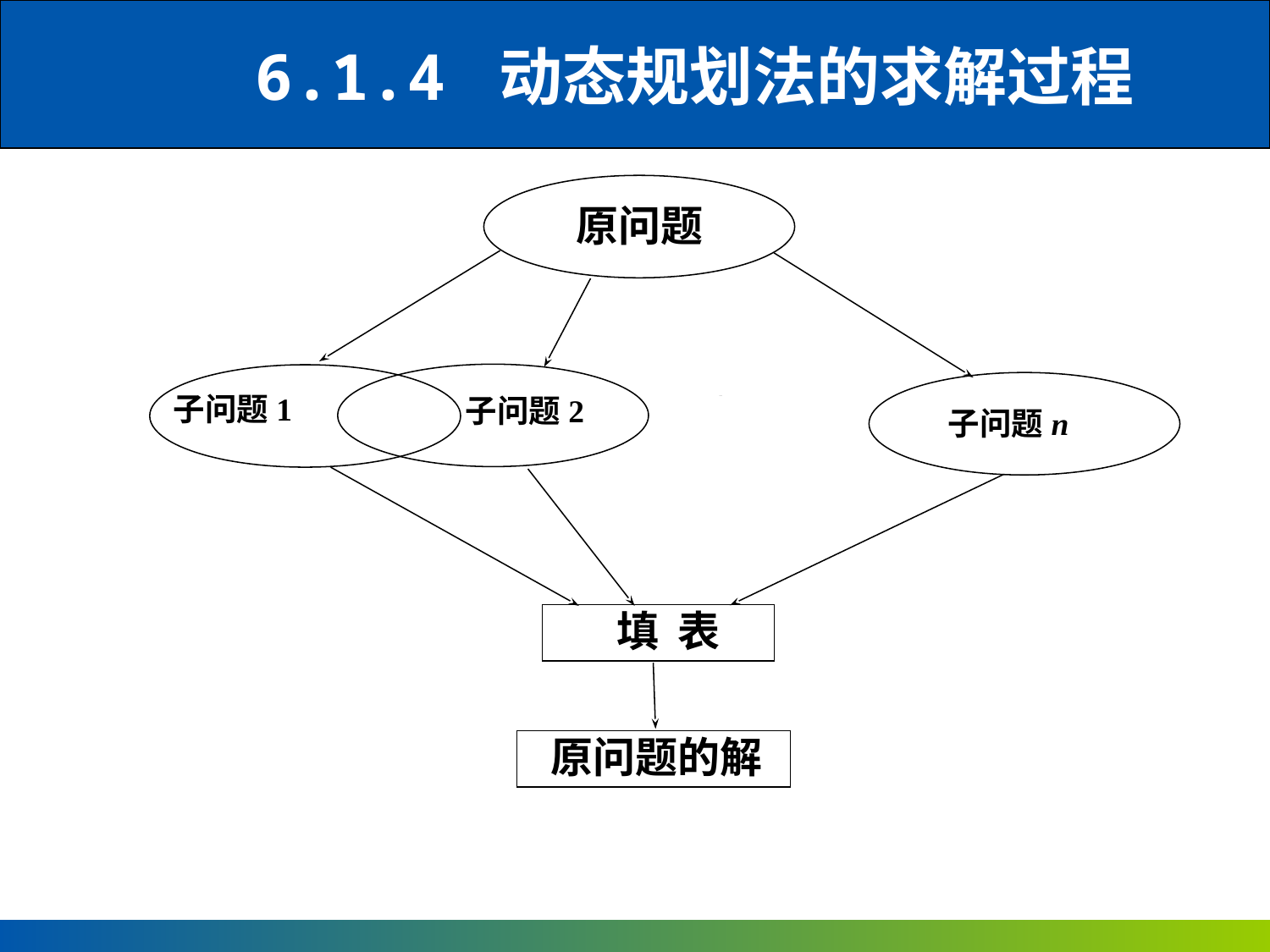

6.1.4 动态规划法的求解过程
原问题

……
子问题1
子问题2
子问题n

 填  表

  原问题的解